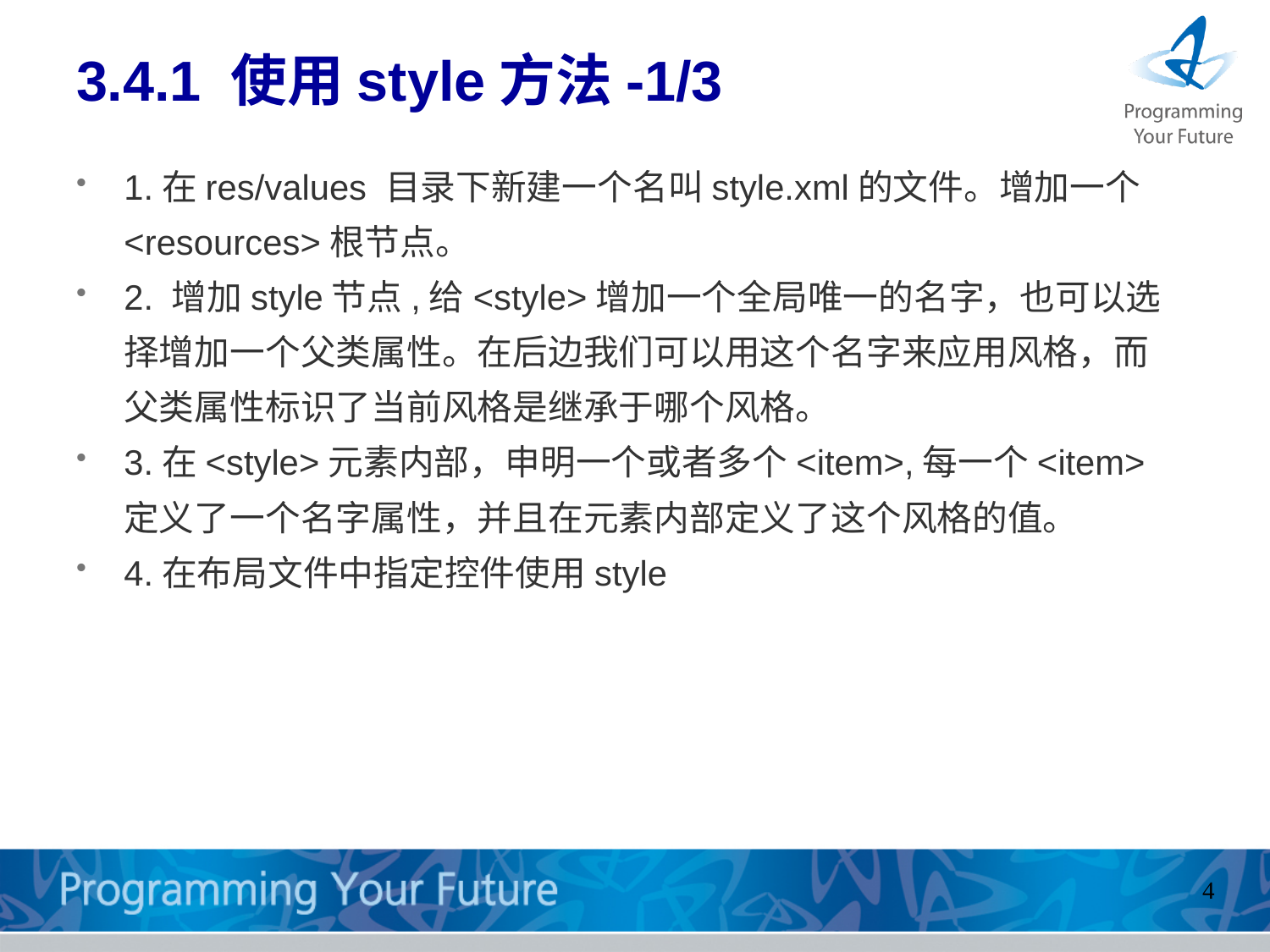

# 3.4.1 使用style方法-1/3
1.在res/values 目录下新建一个名叫style.xml的文件。增加一个<resources>根节点。
2. 增加style节点,给<style>增加一个全局唯一的名字，也可以选择增加一个父类属性。在后边我们可以用这个名字来应用风格，而父类属性标识了当前风格是继承于哪个风格。
3.在<style>元素内部，申明一个或者多个<item>,每一个<item>定义了一个名字属性，并且在元素内部定义了这个风格的值。
4.在布局文件中指定控件使用style